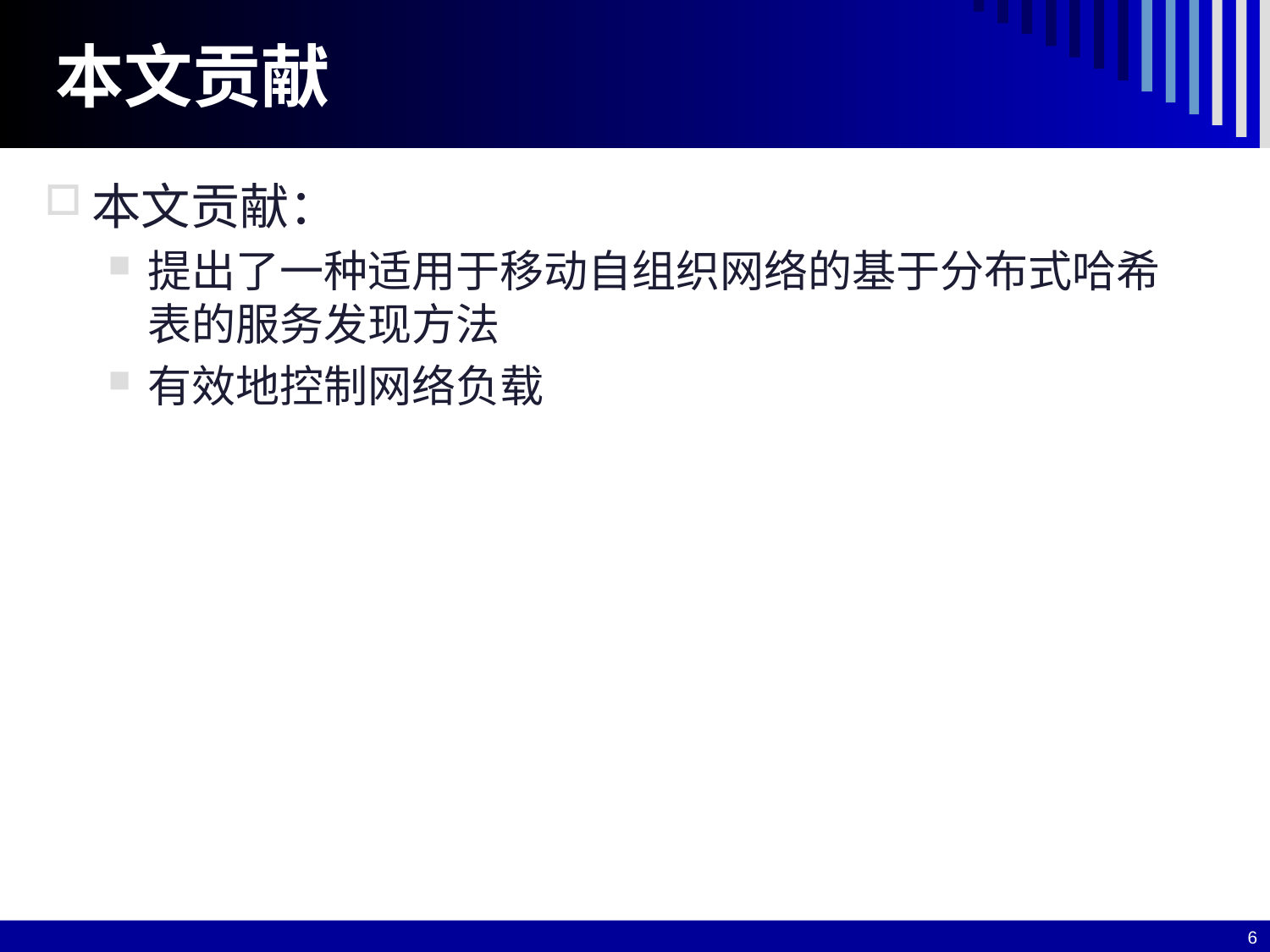

# 本文贡献
本文贡献：
提出了一种适用于移动自组织网络的基于分布式哈希表的服务发现方法
有效地控制网络负载

6